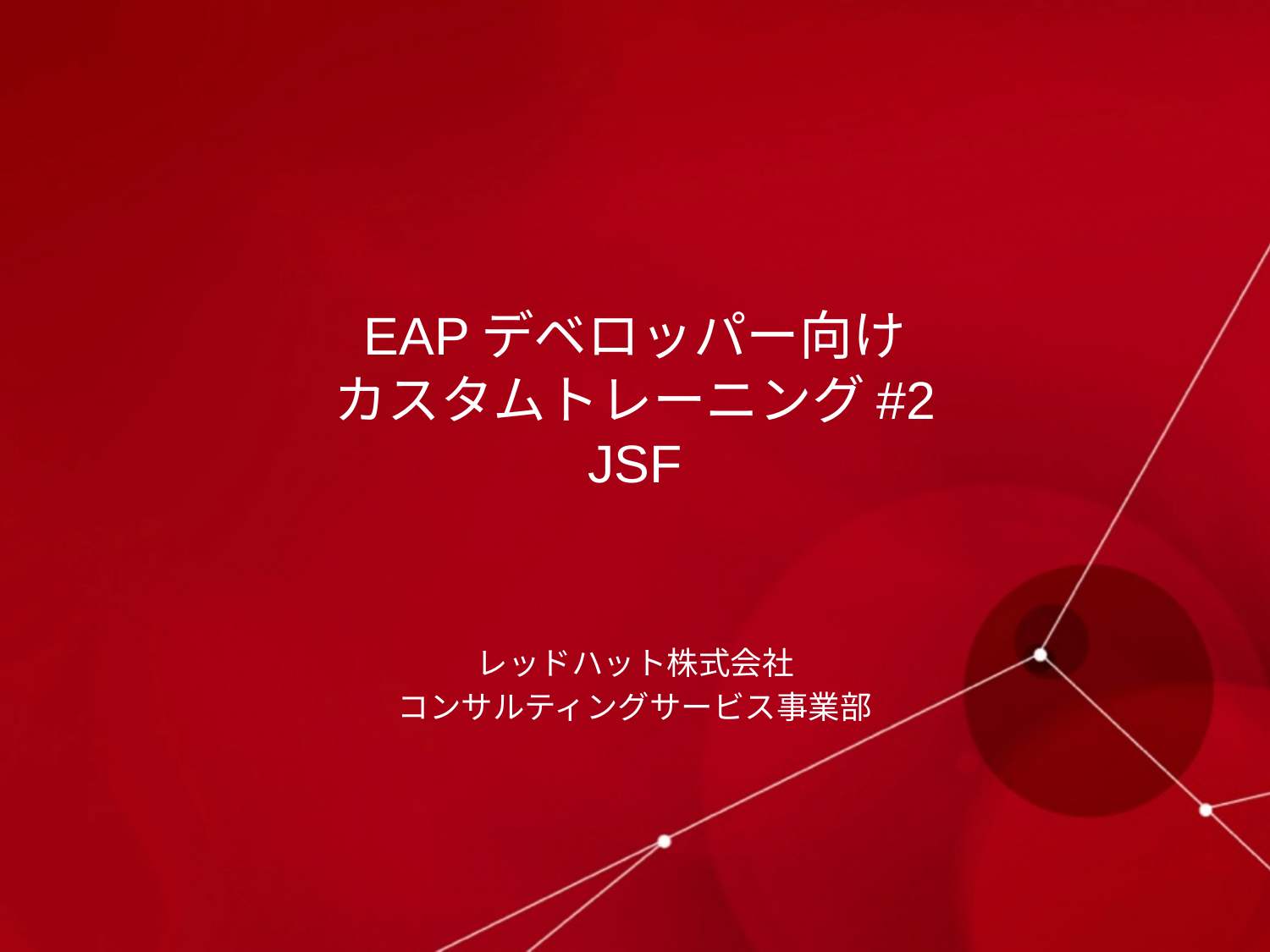

# EAPデベロッパー向け カスタムトレーニング#2 JSF
レッドハット株式会社
コンサルティングサービス事業部